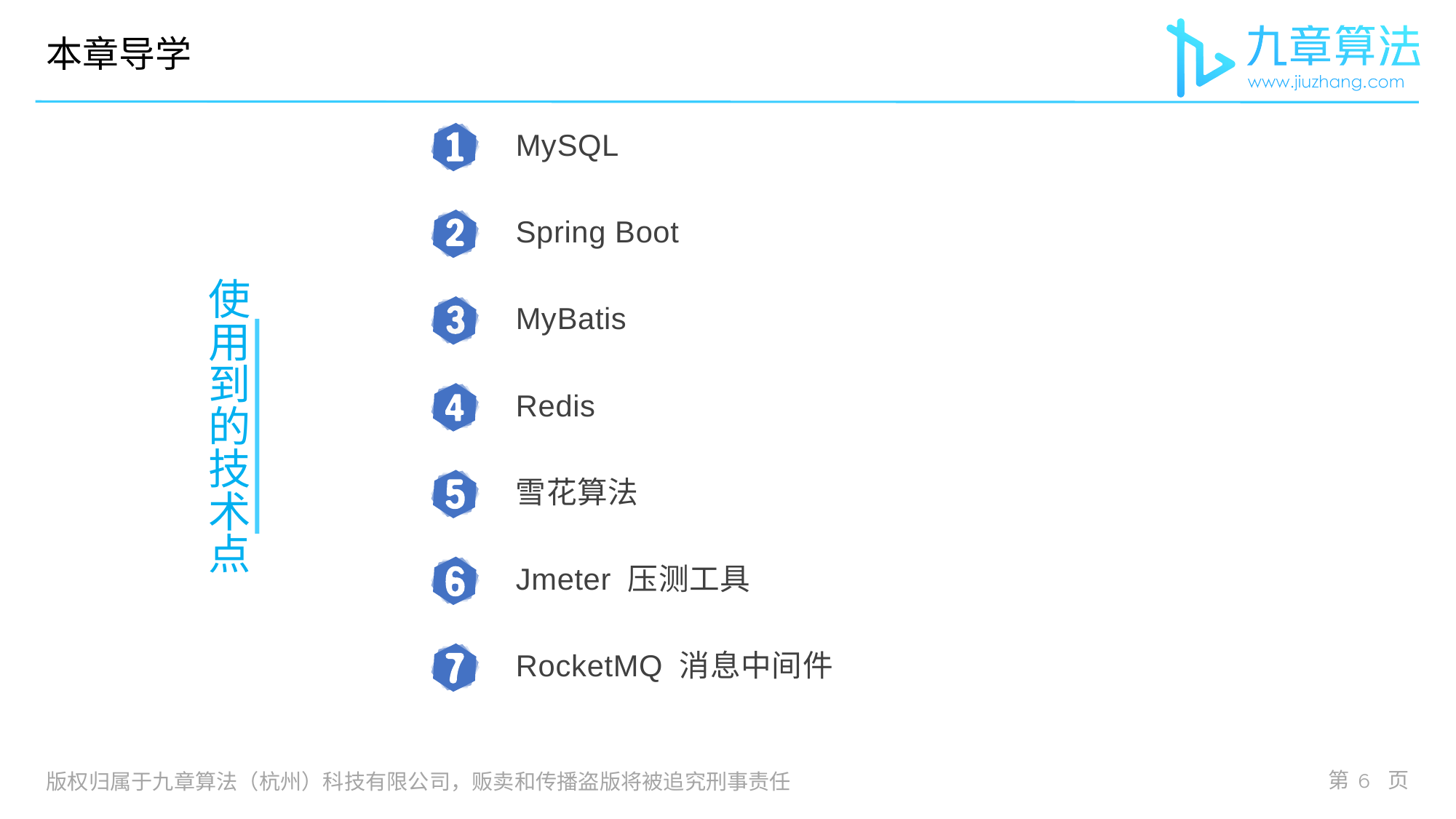

本章导学
# 使用到的技术点
MySQL
Spring Boot
MyBatis
Redis
雪花算法
Jmeter 压测工具
RocketMQ 消息中间件